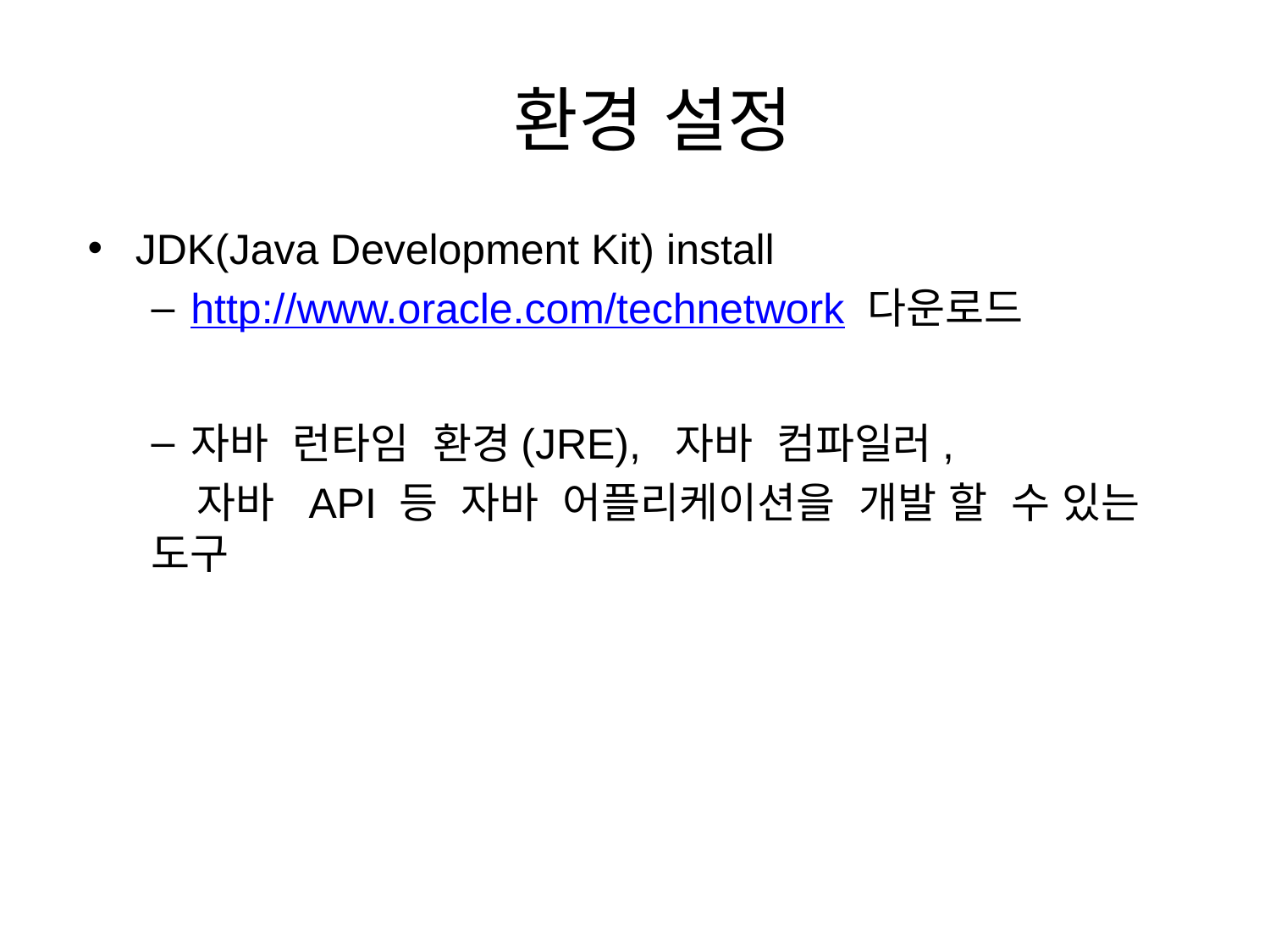

# 환경 설정
JDK(Java Development Kit) install
http://www.oracle.com/technetwork 다운로드

자바  런타임  환경(JRE),  자바  컴파일러,
   자바  API 등  자바  어플리케이션을  개발 할  수 있는  도구